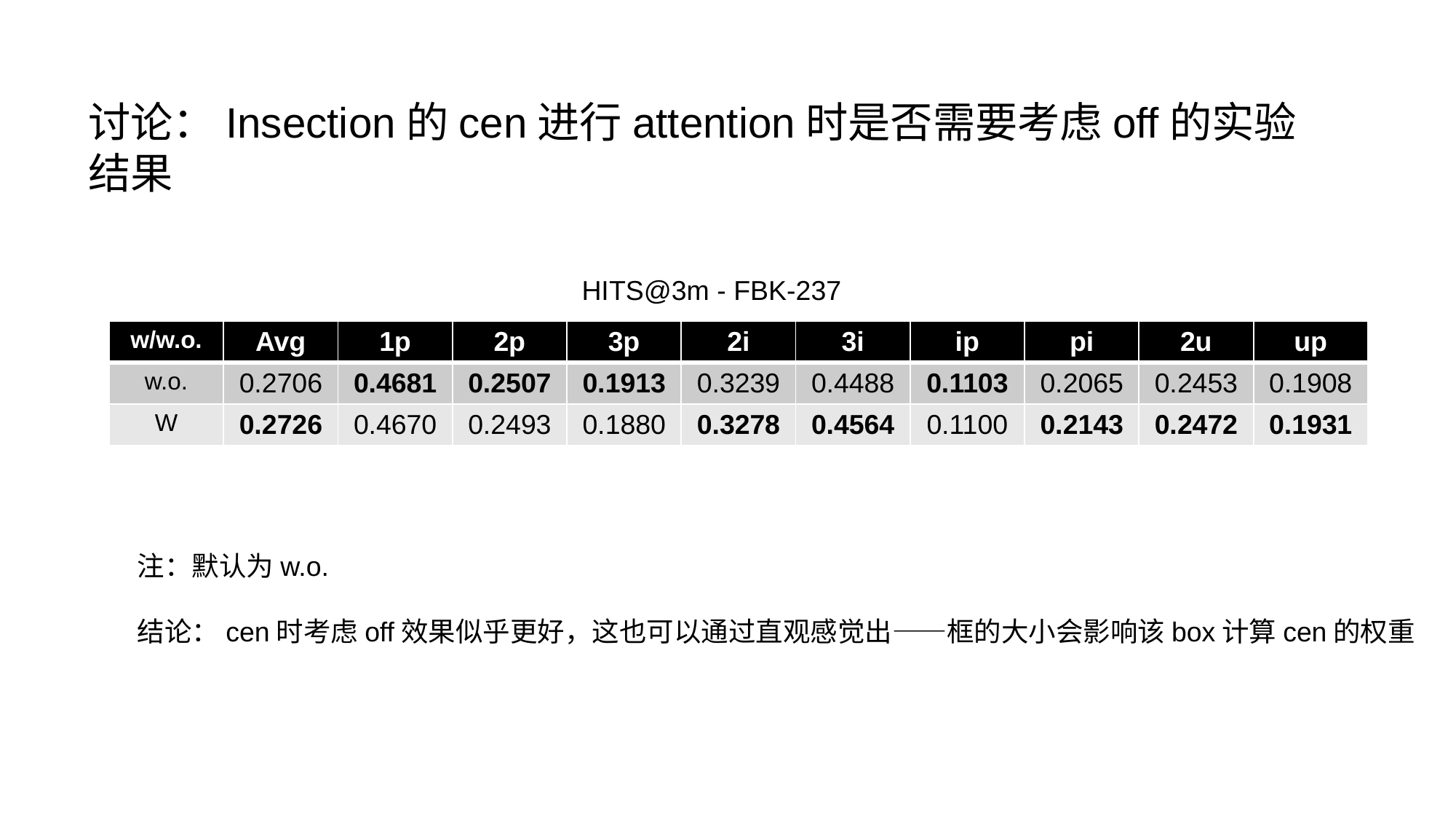

讨论：Insection的cen进行attention时是否需要考虑off的实验结果
HITS@3m - FBK-237
| w/w.o. | Avg | 1p | 2p | 3p | 2i | 3i | ip | pi | 2u | up |
| --- | --- | --- | --- | --- | --- | --- | --- | --- | --- | --- |
| w.o. | 0.2706 | 0.4681 | 0.2507 | 0.1913 | 0.3239 | 0.4488 | 0.1103 | 0.2065 | 0.2453 | 0.1908 |
| W | 0.2726 | 0.4670 | 0.2493 | 0.1880 | 0.3278 | 0.4564 | 0.1100 | 0.2143 | 0.2472 | 0.1931 |
注：默认为w.o.

结论：cen时考虑off效果似乎更好，这也可以通过直观感觉出——框的大小会影响该box计算cen的权重